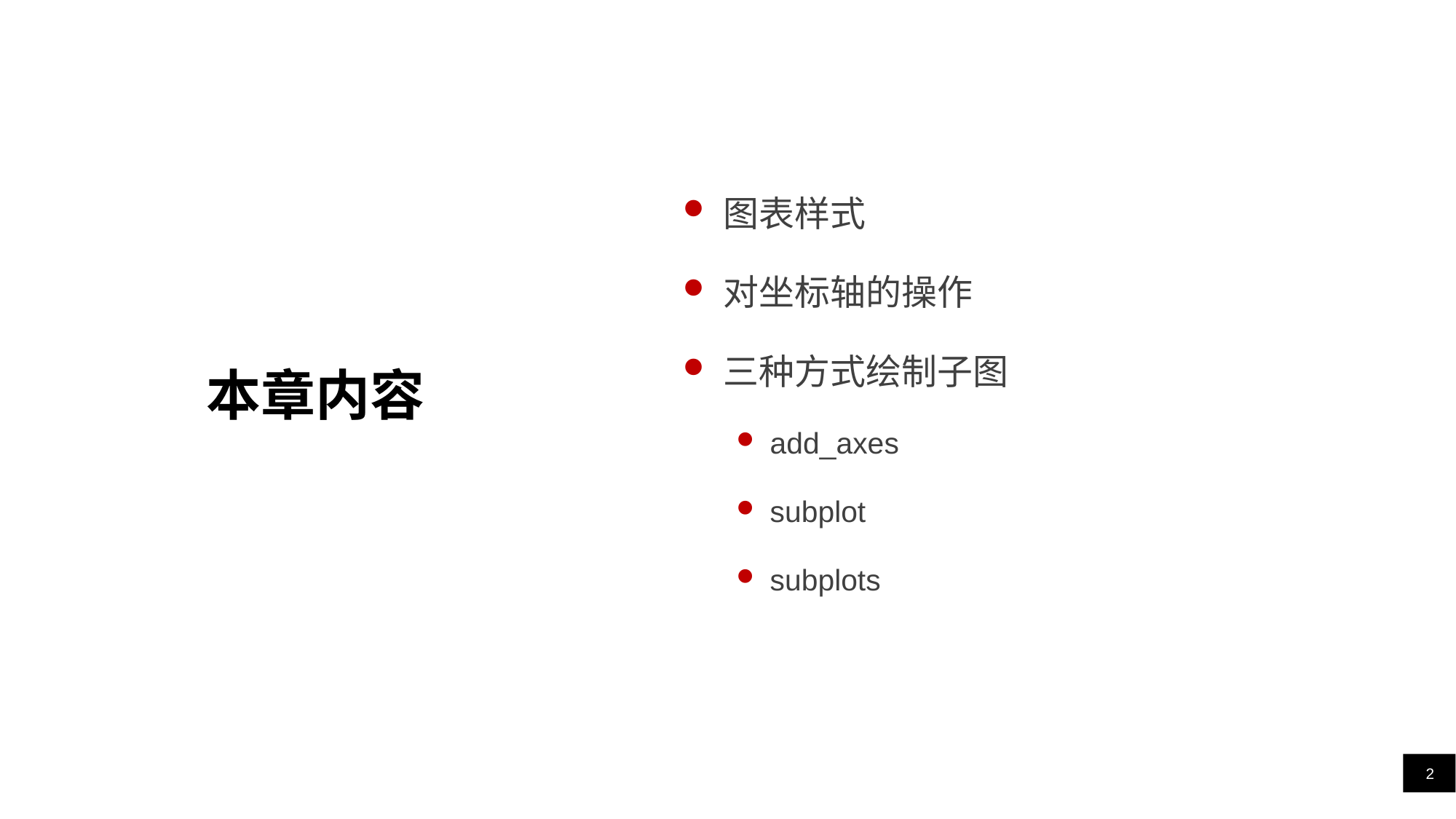

图表样式
对坐标轴的操作
三种方式绘制子图
add_axes
subplot
subplots
# 本章内容